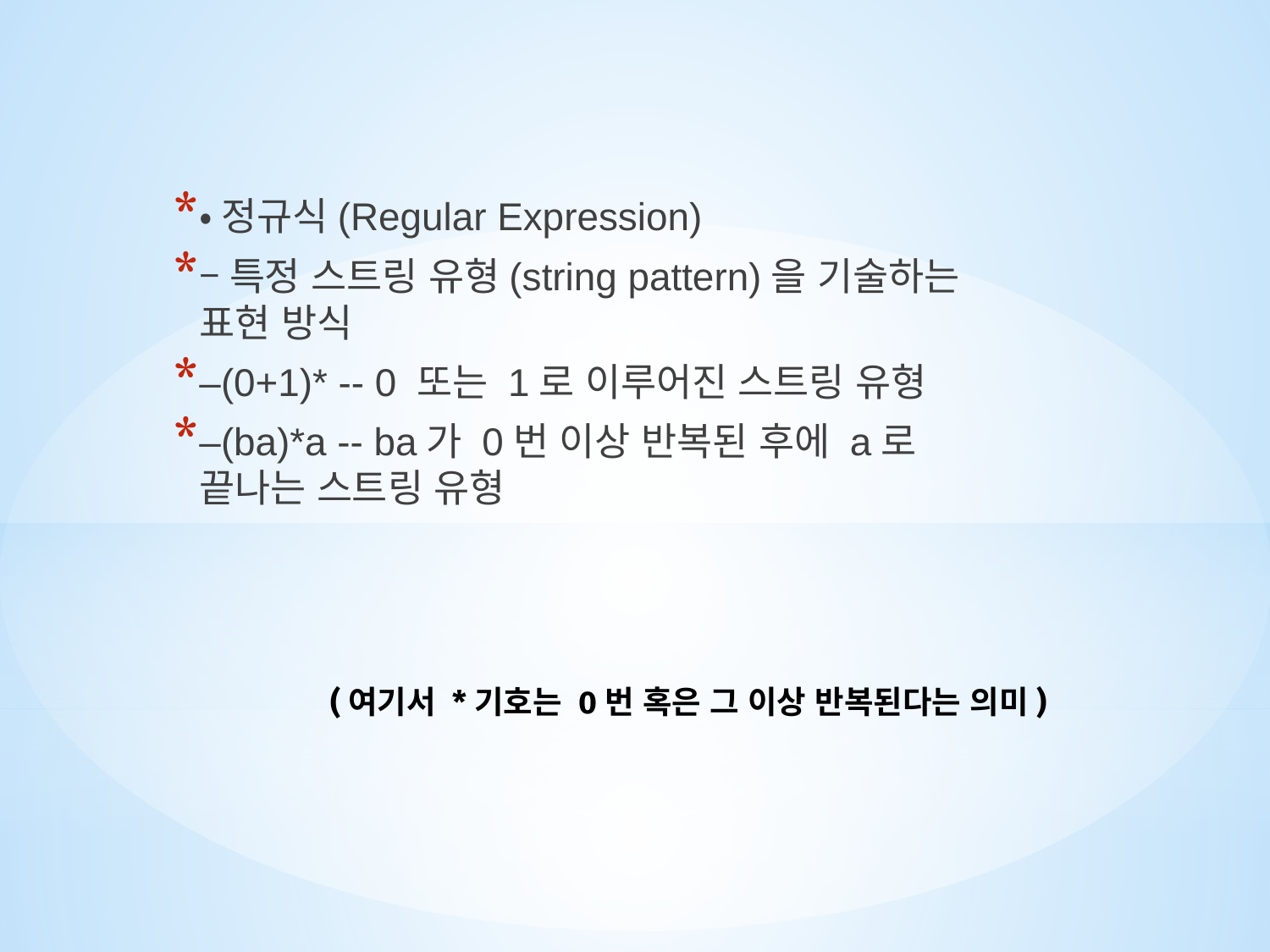

•정규식(Regular Expression)
–특정 스트링 유형(string pattern)을 기술하는 표현 방식
–(0+1)* -- 0 또는 1로 이루어진 스트링 유형
–(ba)*a -- ba가 0번 이상 반복된 후에 a로 끝나는 스트링 유형

# (여기서 *기호는 0번 혹은 그 이상 반복된다는 의미)